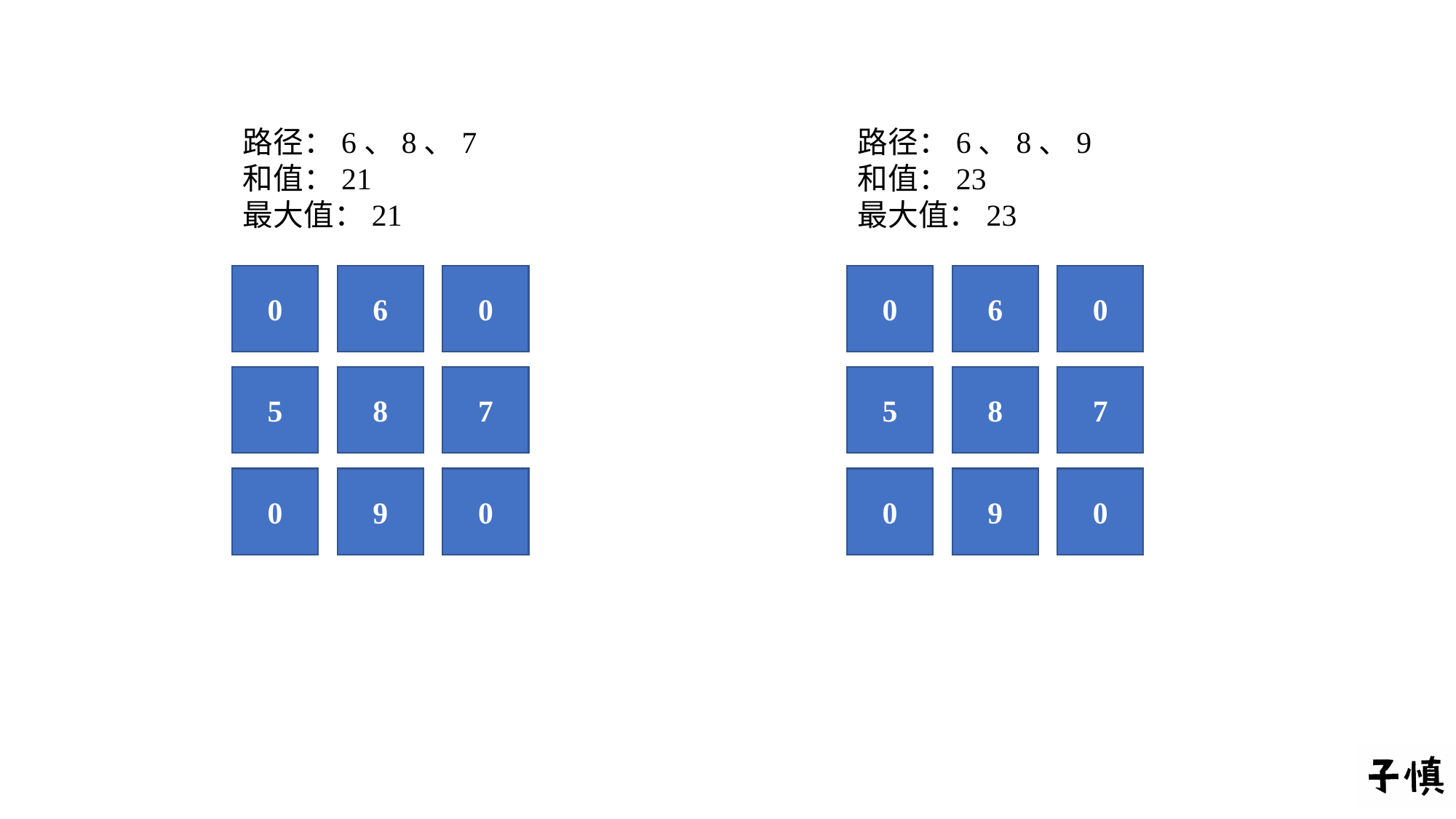

路径：6、8、9
和值：23
最大值：23
路径：6、8、7
和值：21
最大值：21
0
6
0
0
6
0
5
8
7
5
8
7
0
9
0
0
9
0